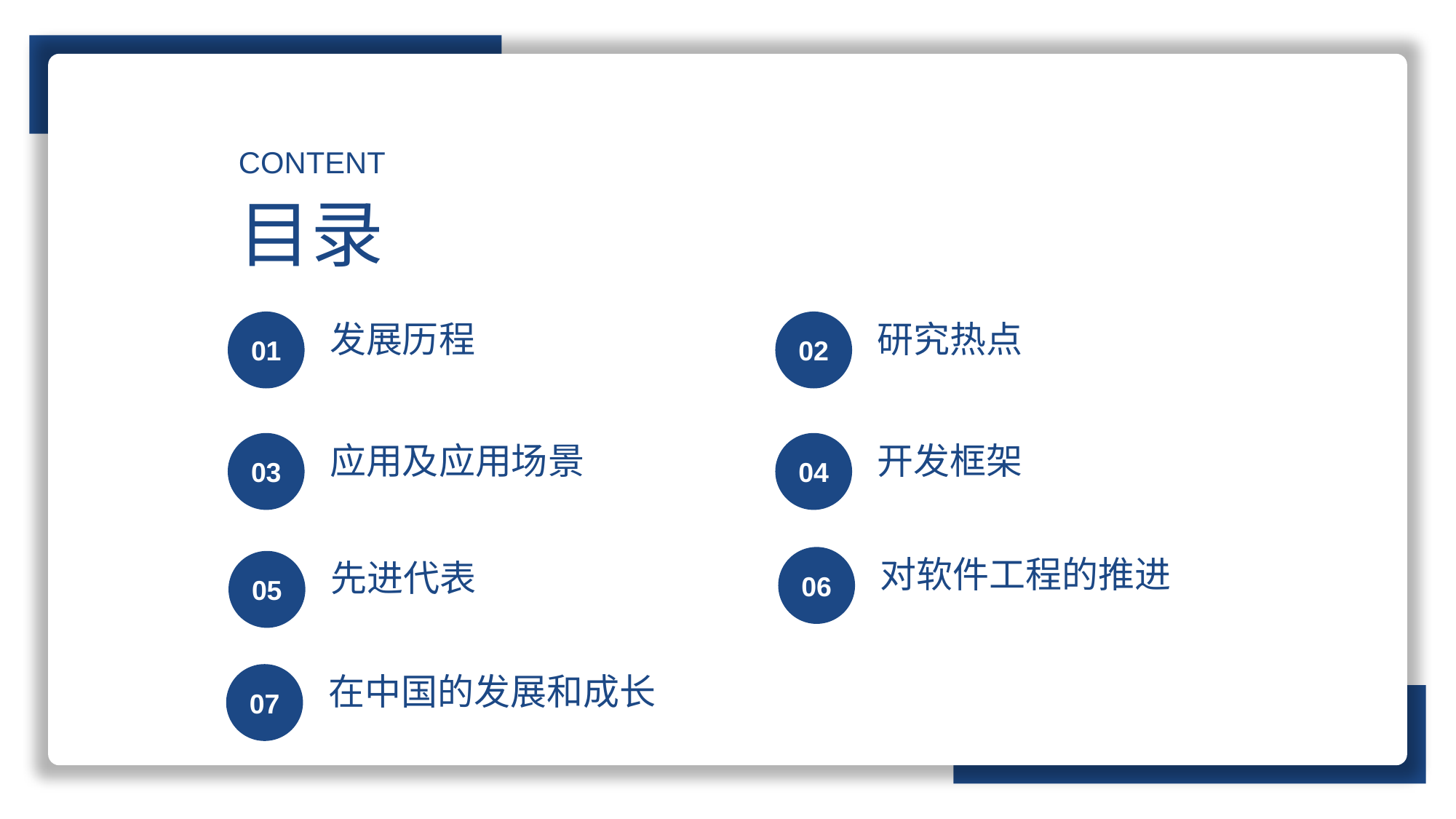

CONTENT
目录
发展历程
研究热点
01
02
应用及应用场景
开发框架
03
04
对软件工程的推进
06
先进代表
05
在中国的发展和成长
07